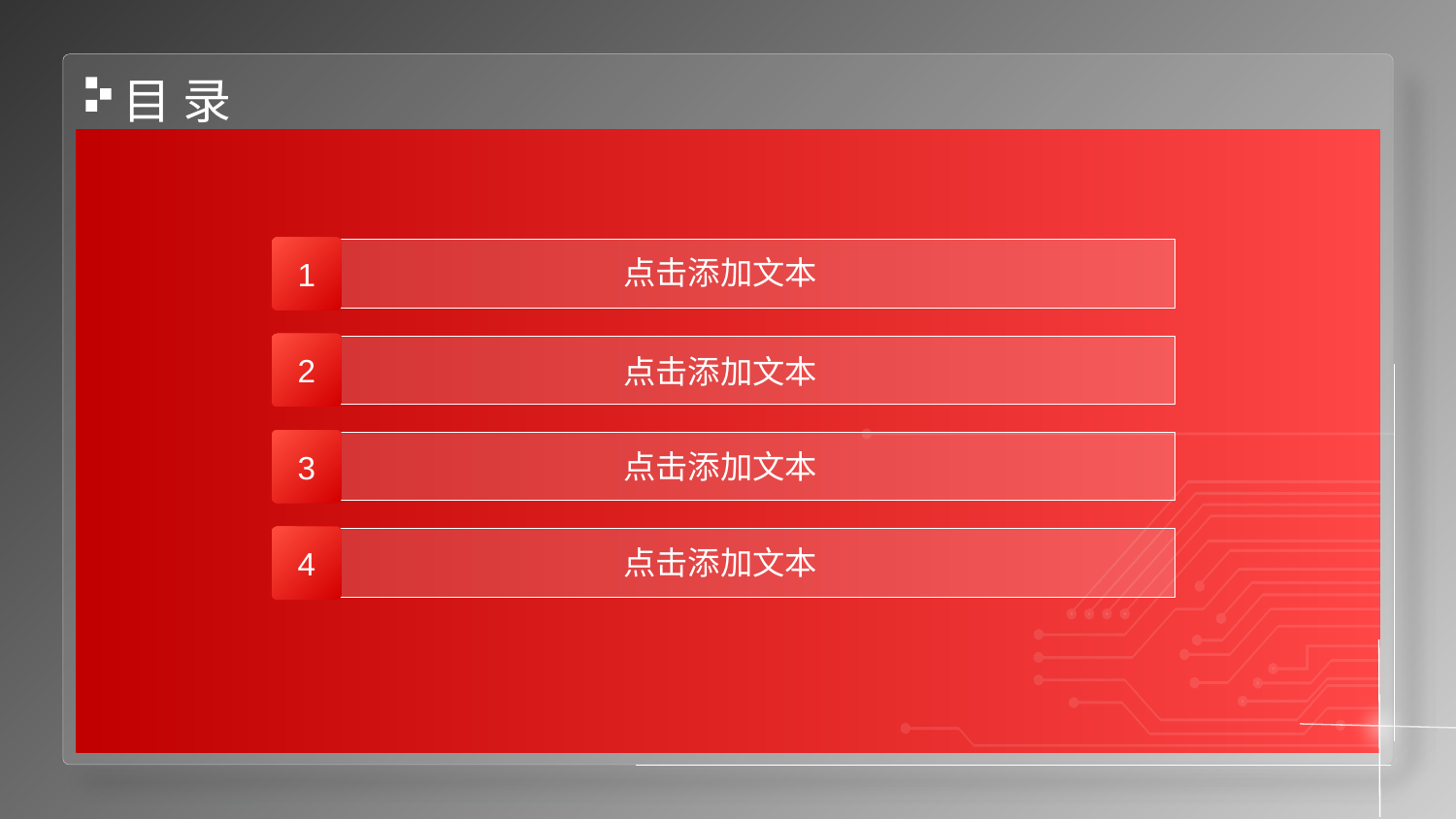

目 录
1

点击添加文本
2

点击添加文本
3

点击添加文本
4

点击添加文本